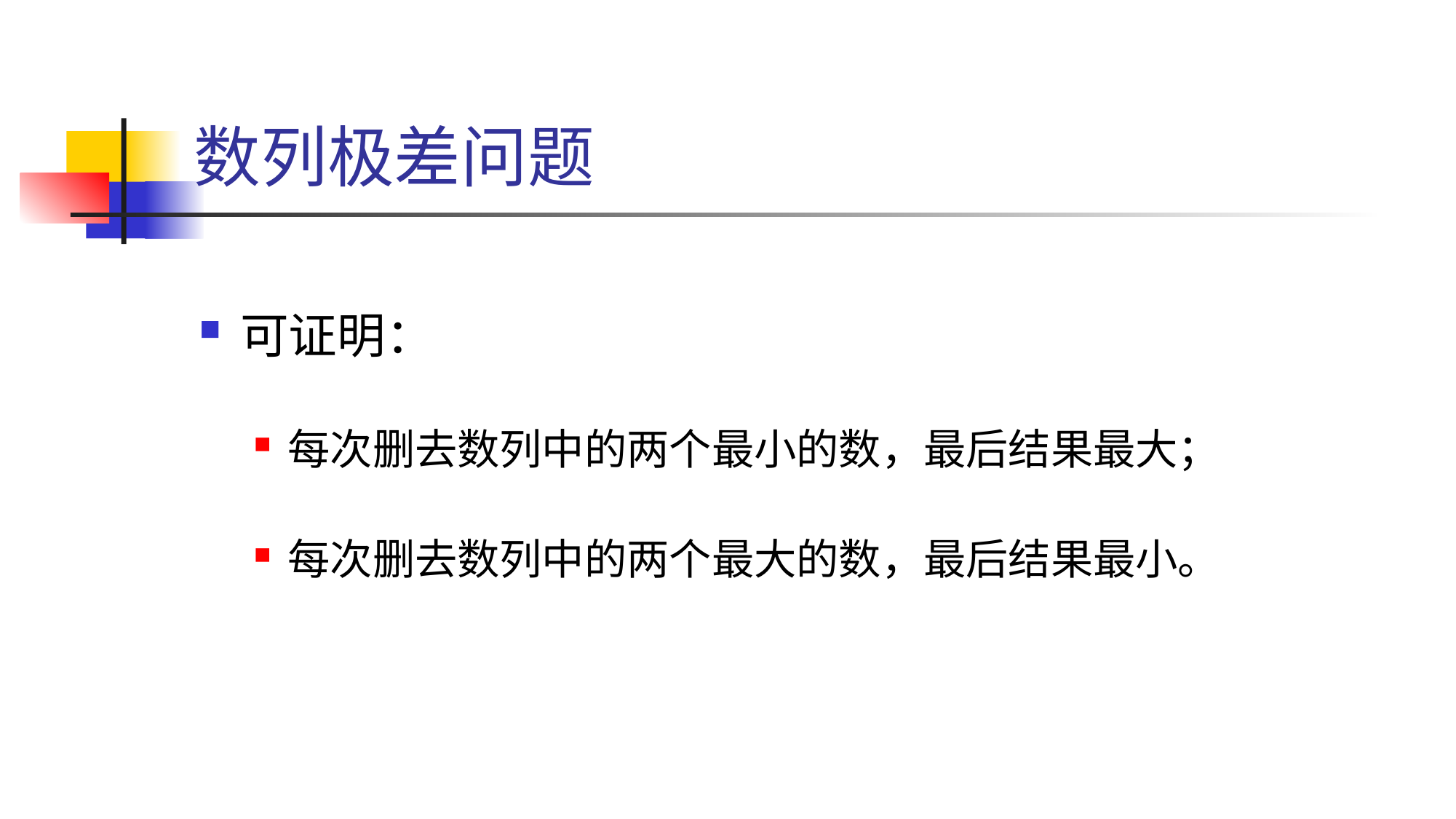

# 数列极差问题
可证明：
每次删去数列中的两个最小的数，最后结果最大；
每次删去数列中的两个最大的数，最后结果最小。